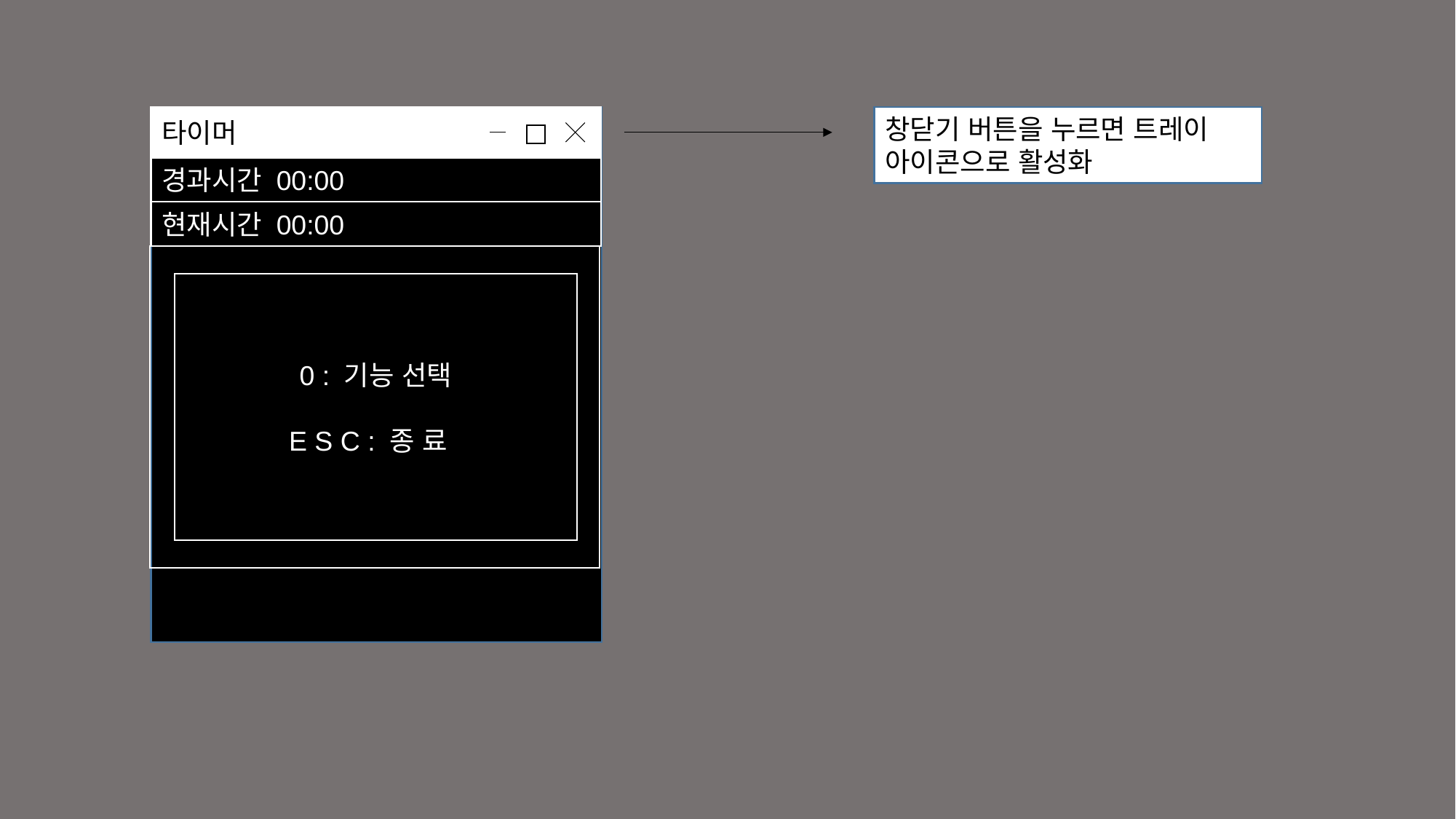

타이머
창닫기 버튼을 누르면 트레이 아이콘으로 활성화

경과시간 00:00
현재시간 00:00

0 : 기능 선택

E S C : 종 료